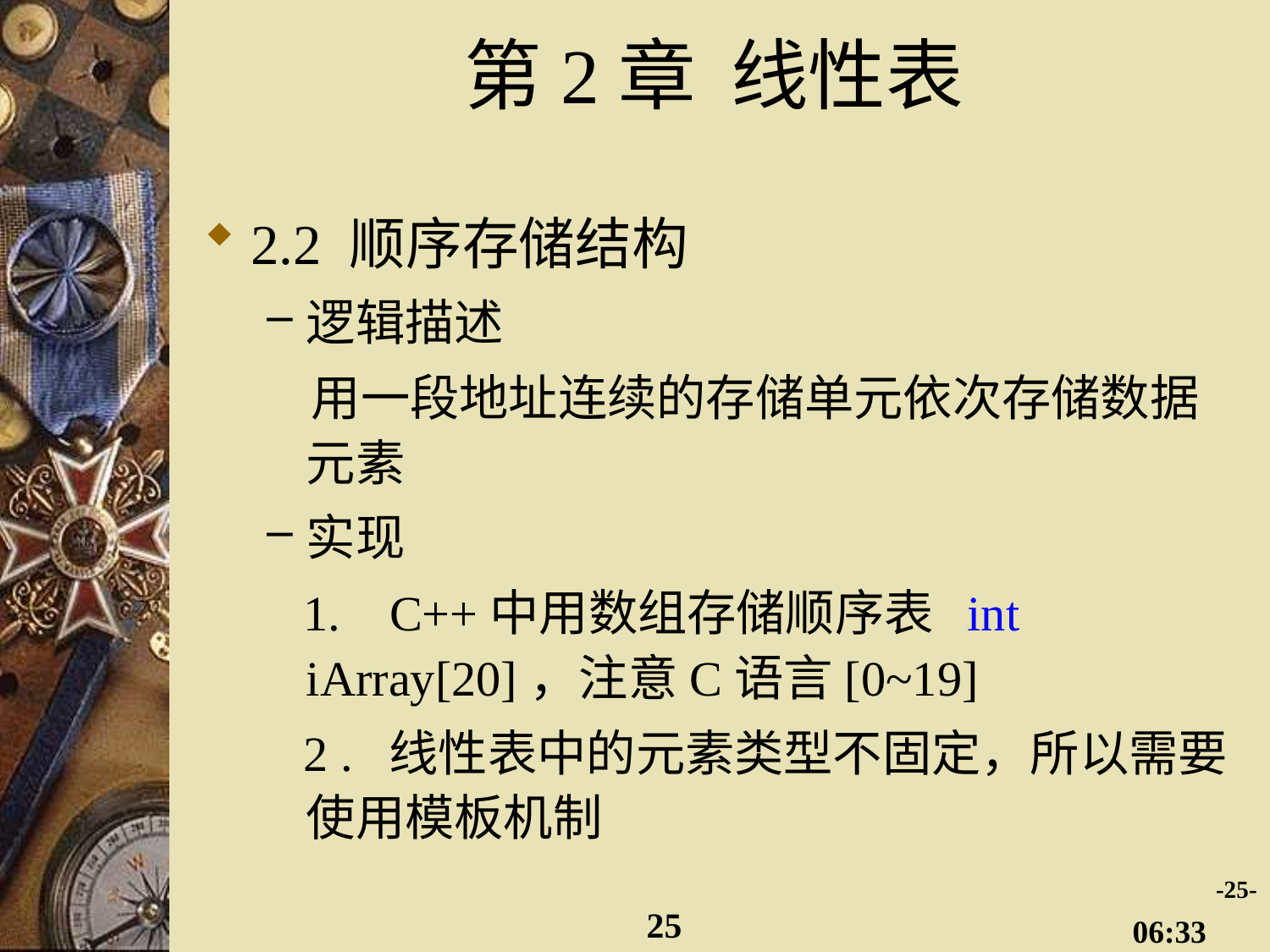

# 第2章  线性表
2.2 顺序存储结构
逻辑描述
   用一段地址连续的存储单元依次存储数据元素
实现
   1.    C++中用数组存储顺序表  int iArray[20]，注意C语言[0~19]
   2 .  线性表中的元素类型不固定，所以需要使用模板机制

-25-